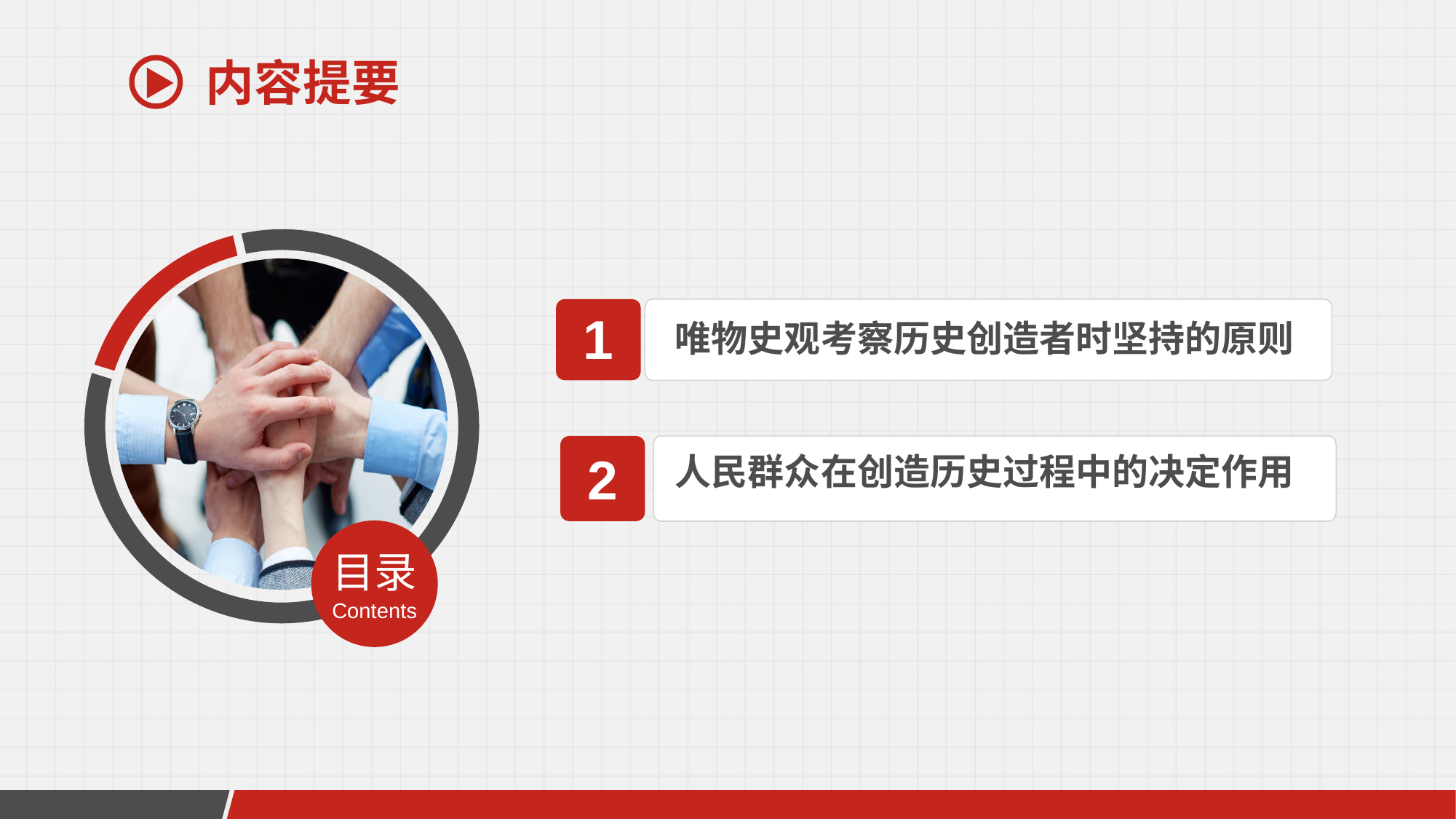

内容提要

1
唯物史观考察历史创造者时坚持的原则

2
人民群众在创造历史过程中的决定作用

目录
Contents